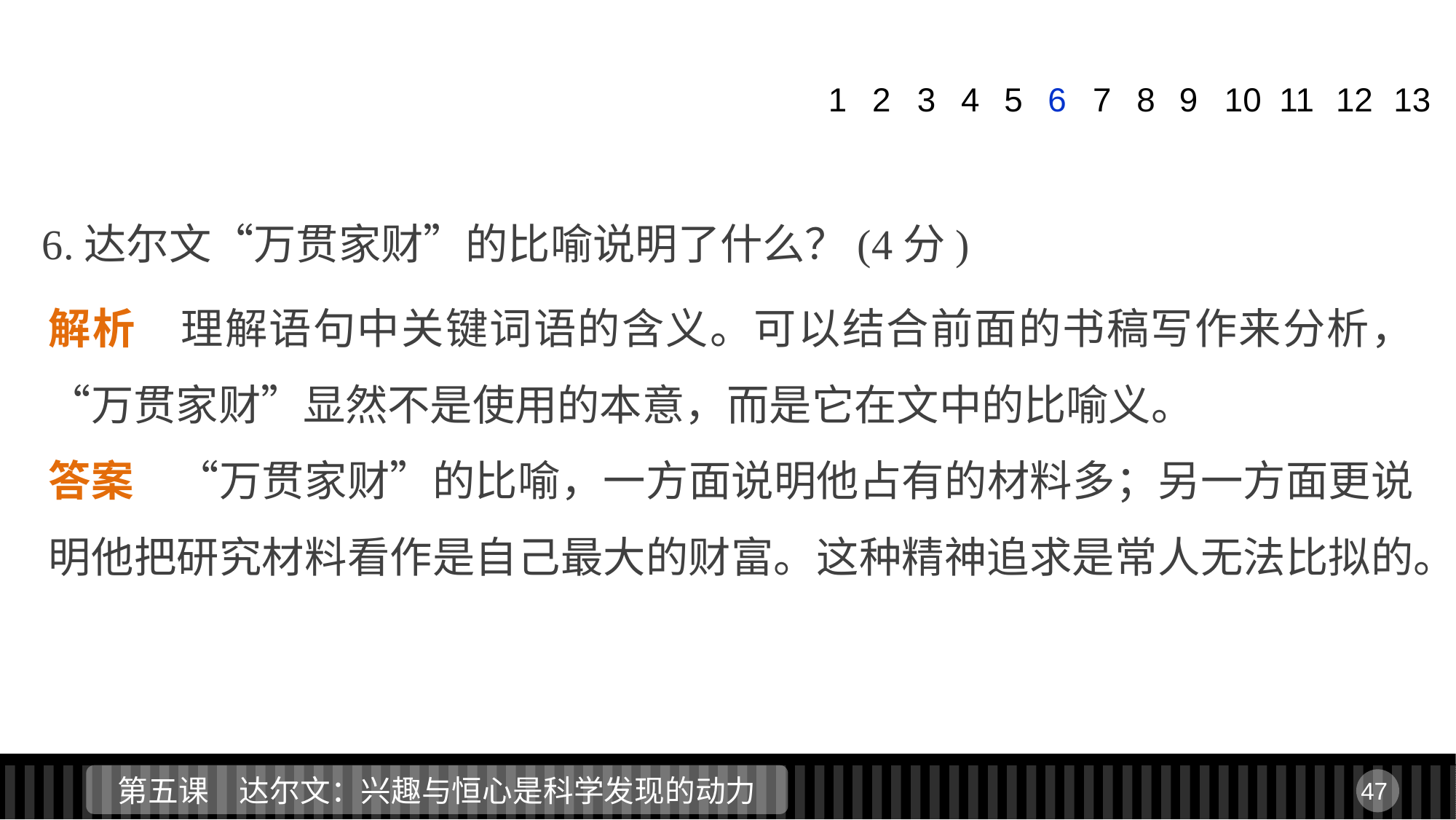

1
2
3
4
5
6
7
8
9
11
12
13
10
6.达尔文“万贯家财”的比喻说明了什么？(4分)
解析　理解语句中关键词语的含义。可以结合前面的书稿写作来分析，“万贯家财”显然不是使用的本意，而是它在文中的比喻义。
答案　“万贯家财”的比喻，一方面说明他占有的材料多；另一方面更说明他把研究材料看作是自己最大的财富。这种精神追求是常人无法比拟的。